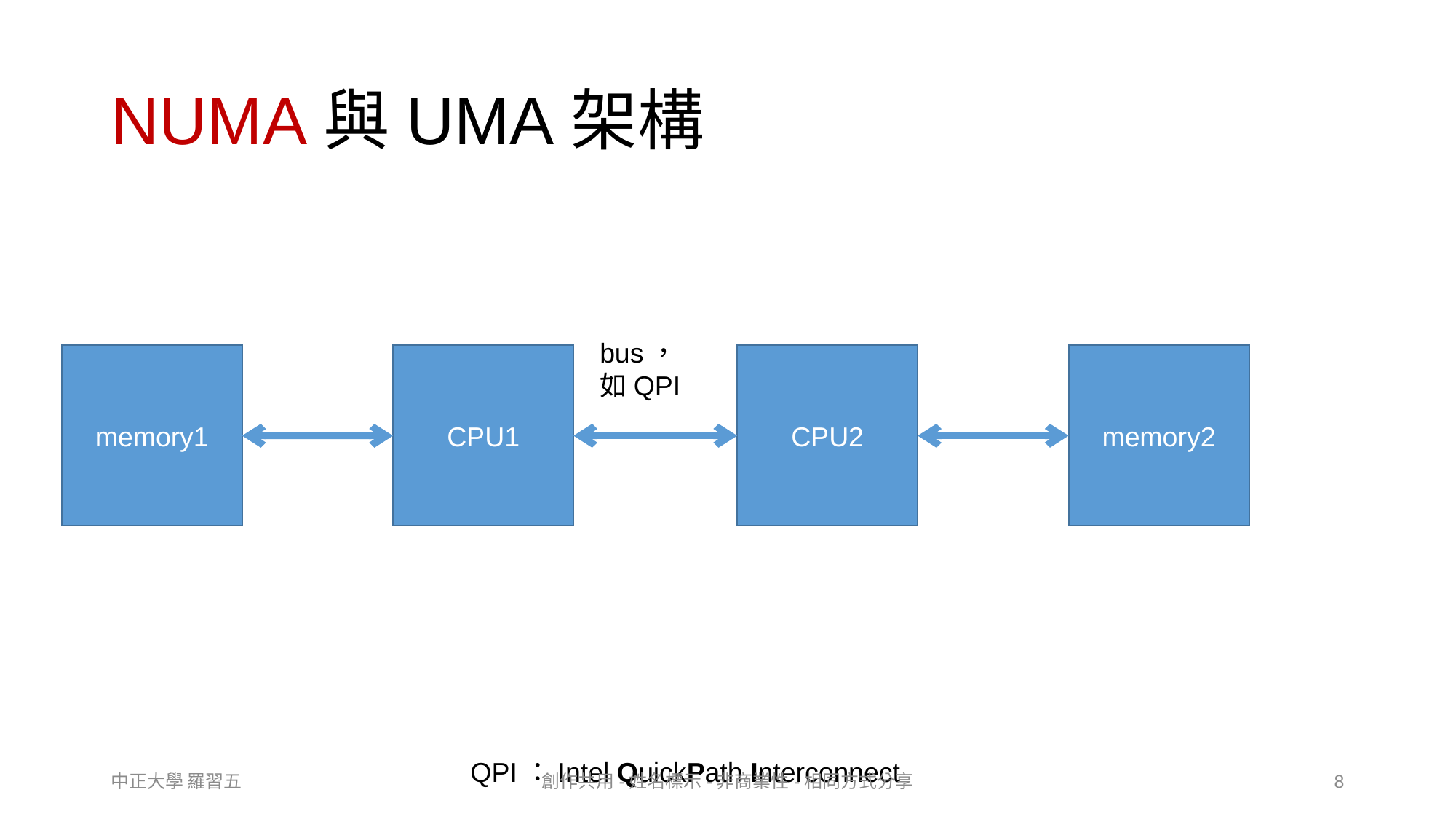

# NUMA與UMA架構
bus，
如QPI
memory1
memory2
CPU2
CPU1
QPI：Intel QuickPath Interconnect
中正大學 羅習五
創作共用-姓名標示-非商業性-相同方式分享
8